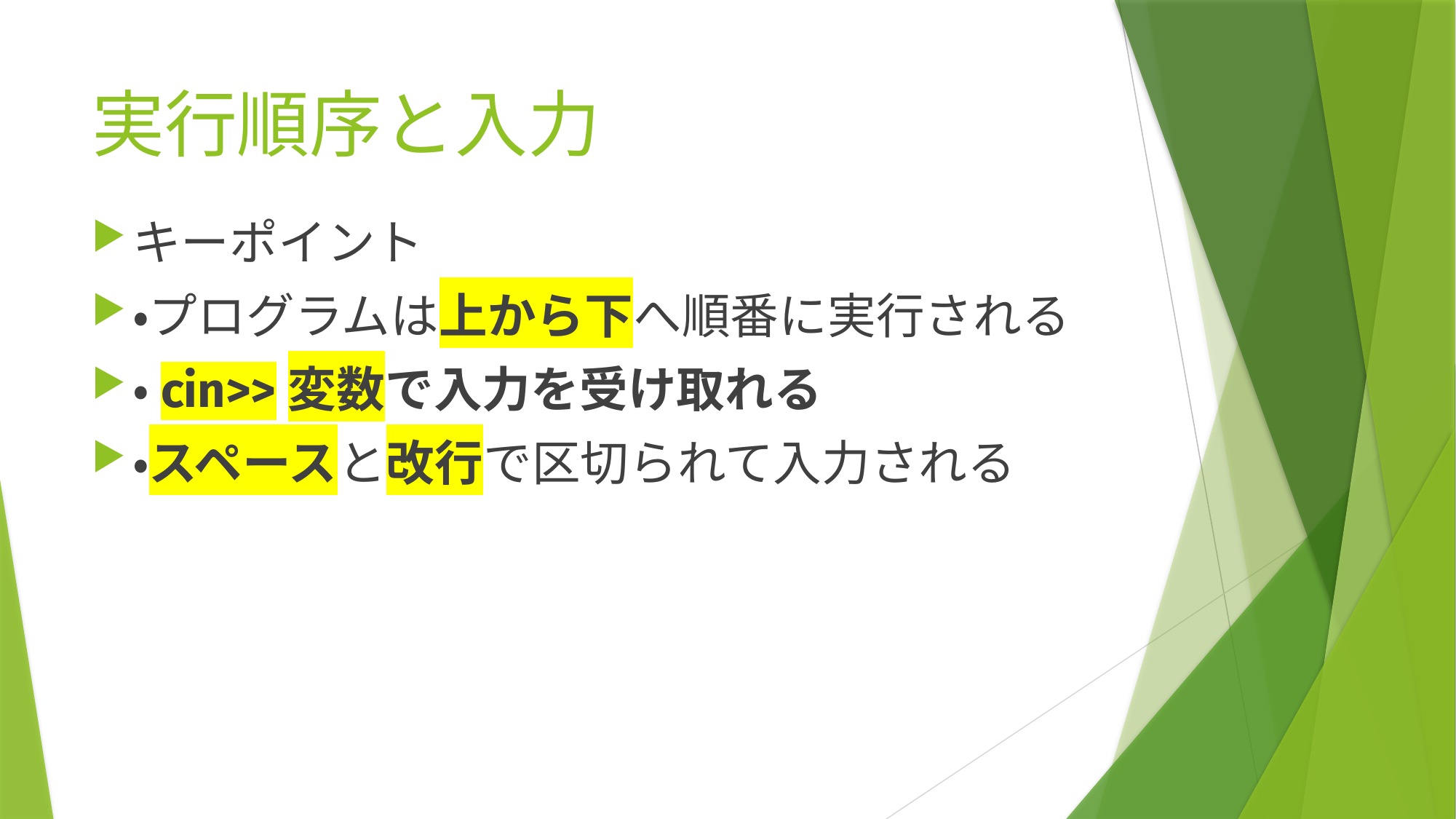

# 実行順序と入力
キーポイント
・プログラムは上から下へ順番に実行される
・cin>>変数で入力を受け取れる
・スペースと改行で区切られて入力される